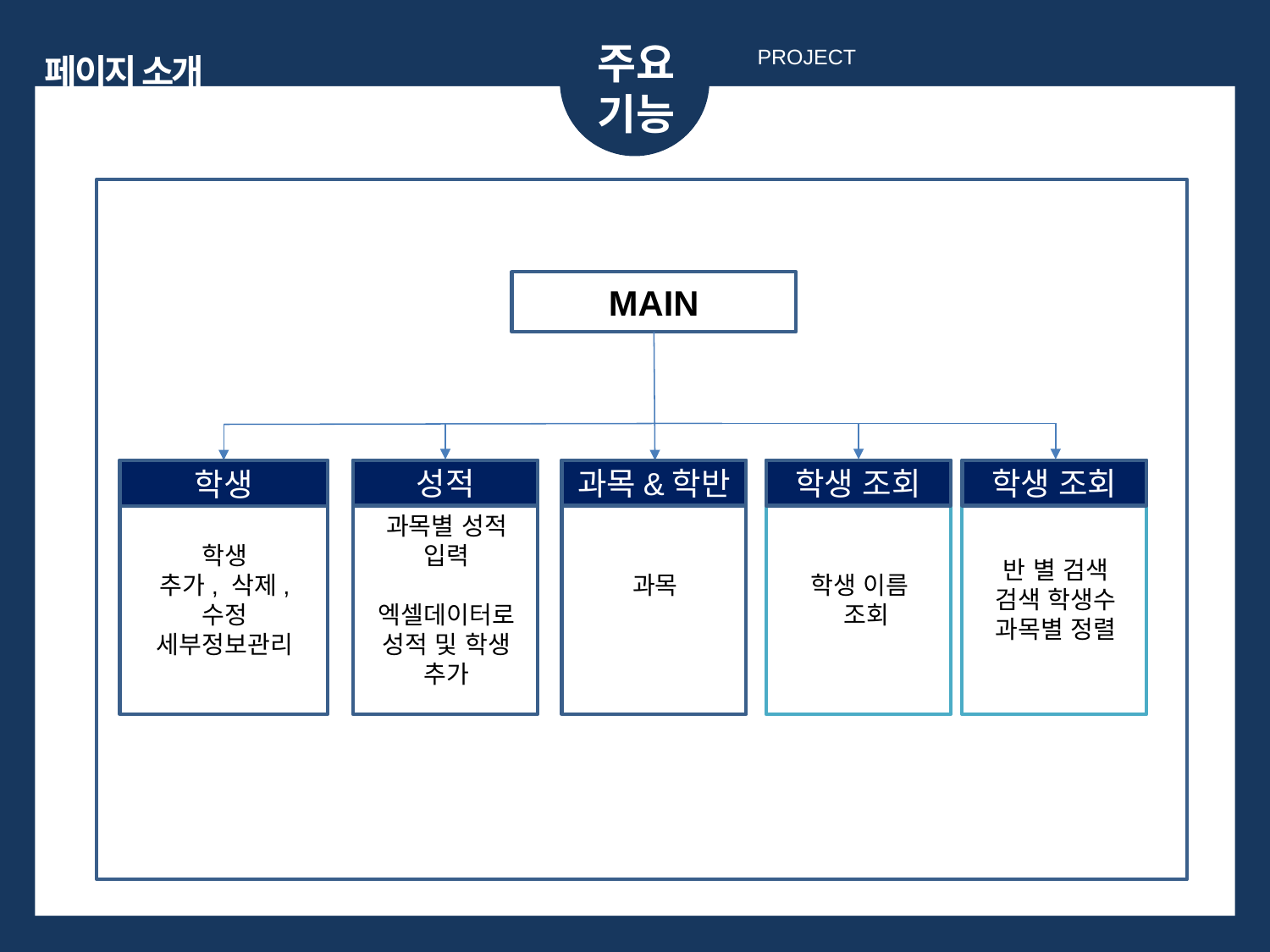

주요
기능
PROJECT
페이지 소개

MAIN
성적
과목&학반
학생 조회
학생 조회
학생
추가, 삭제, 수정
세부정보관리
학생
학생 이름
 조회
반 별 검색
검색 학생수
과목별 정렬
과목별 성적
입력

엑셀데이터로
성적 및 학생 추가
과목